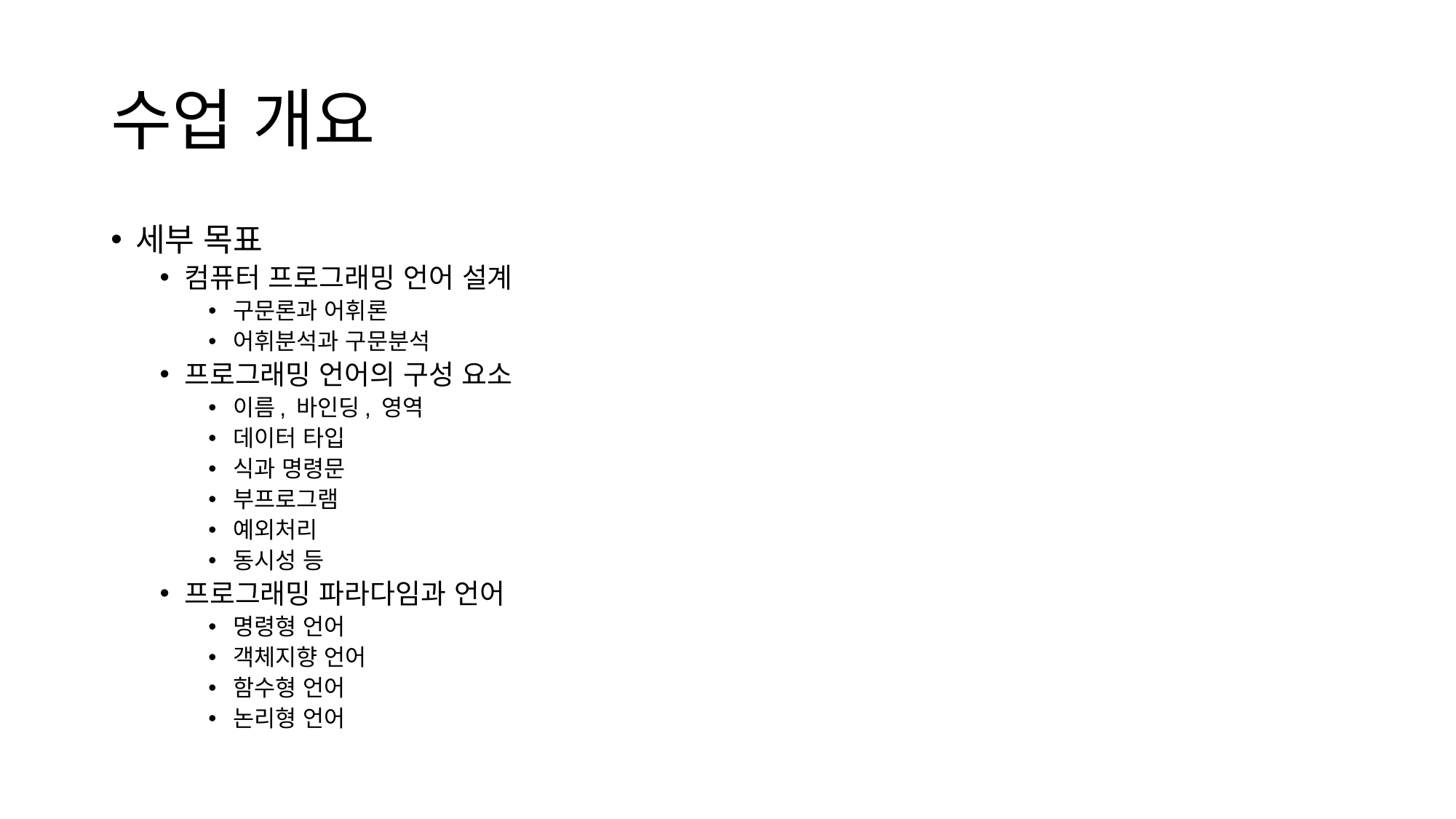

# 수업 개요
세부 목표
컴퓨터 프로그래밍 언어 설계
구문론과 어휘론
어휘분석과 구문분석
프로그래밍 언어의 구성 요소
이름, 바인딩, 영역
데이터 타입
식과 명령문
부프로그램
예외처리
동시성 등
프로그래밍 파라다임과 언어
명령형 언어
객체지향 언어
함수형 언어
논리형 언어